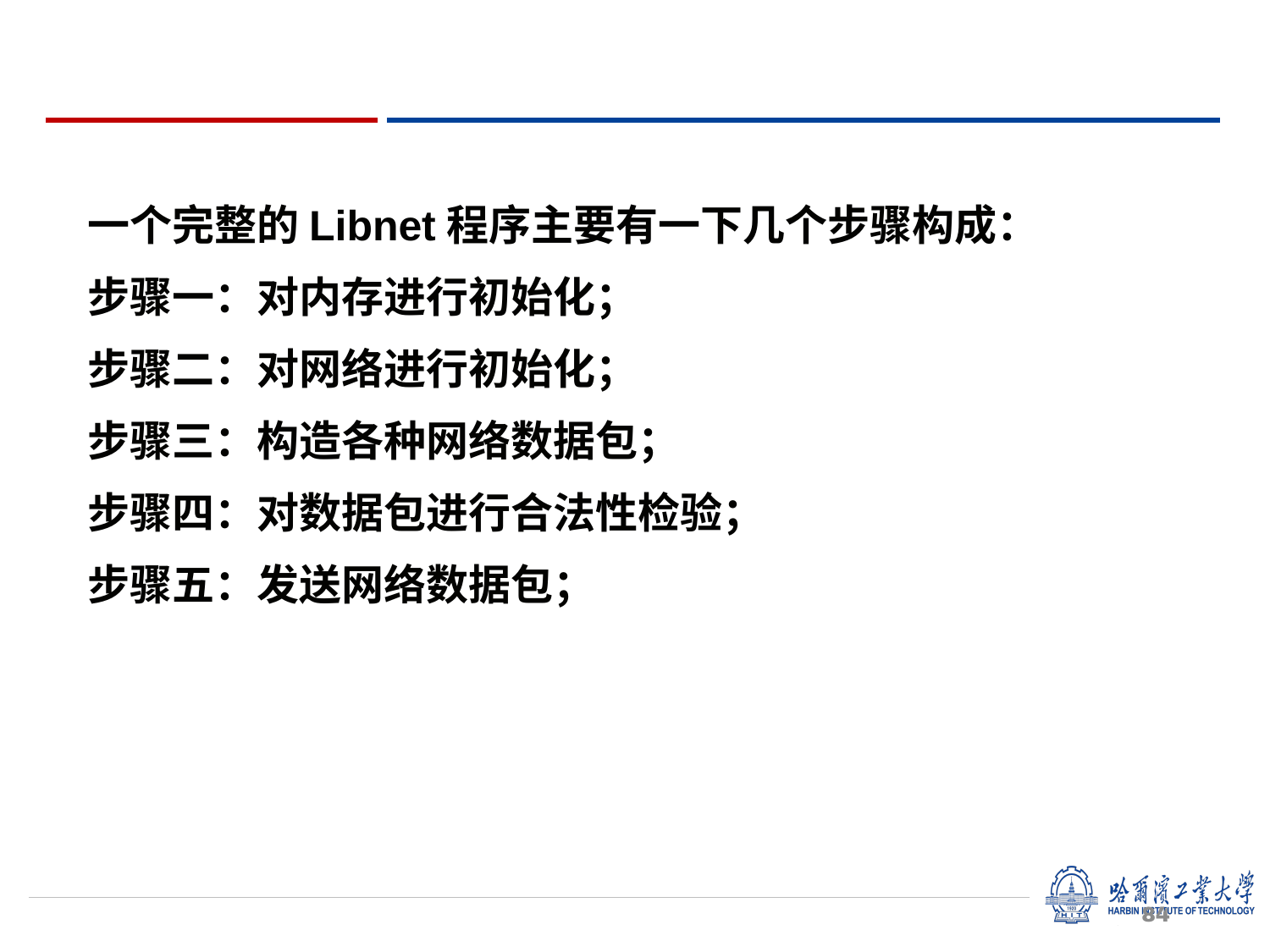

一个完整的Libnet程序主要有一下几个步骤构成：
步骤一：对内存进行初始化；
步骤二：对网络进行初始化；
步骤三：构造各种网络数据包；
步骤四：对数据包进行合法性检验；
步骤五：发送网络数据包；
84